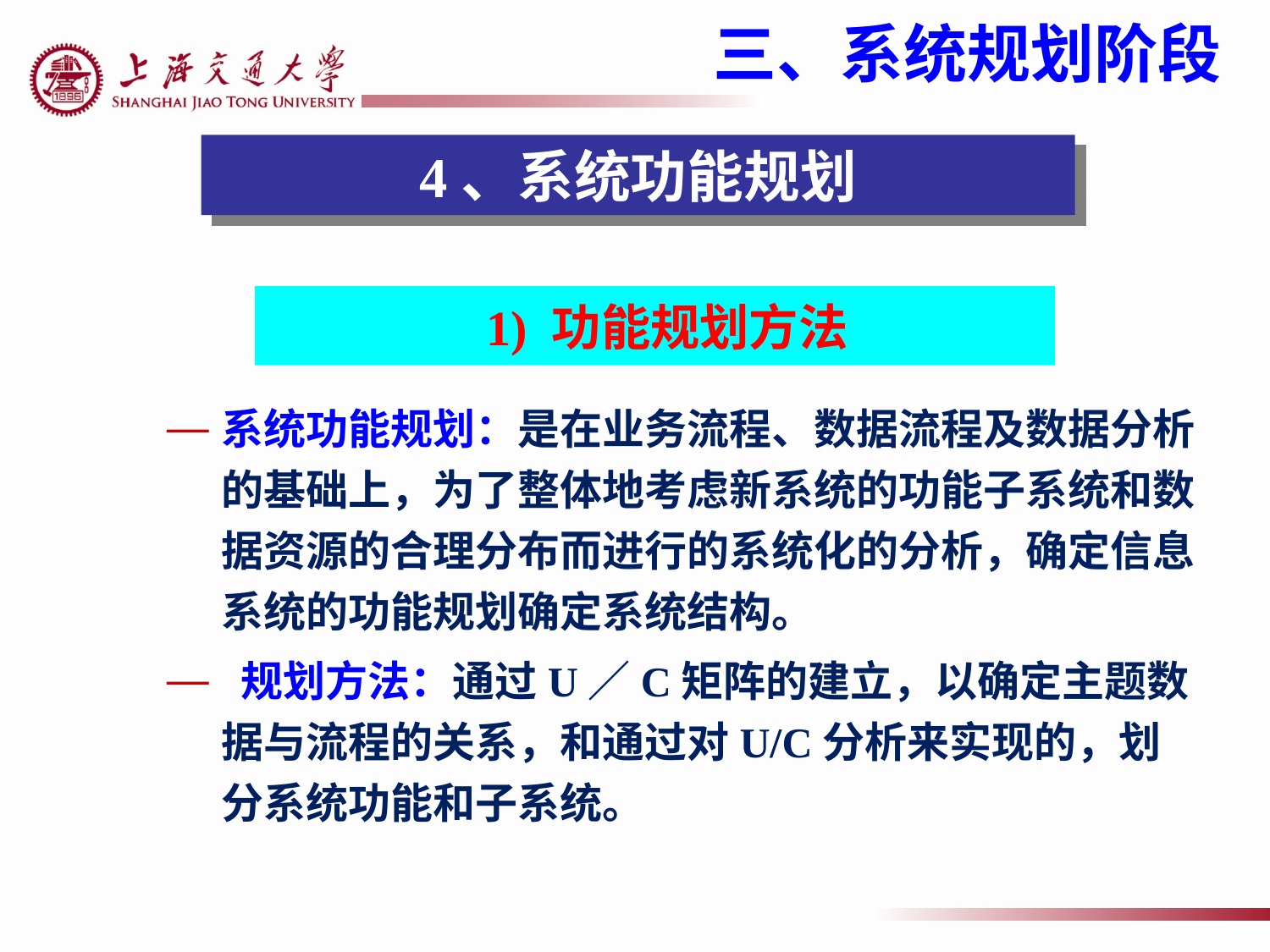

三、系统规划阶段
4、系统功能规划
  1) 功能规划方法
系统功能规划：是在业务流程、数据流程及数据分析的基础上，为了整体地考虑新系统的功能子系统和数据资源的合理分布而进行的系统化的分析，确定信息系统的功能规划确定系统结构。
 规划方法：通过U／C矩阵的建立，以确定主题数据与流程的关系，和通过对U/C分析来实现的，划分系统功能和子系统。